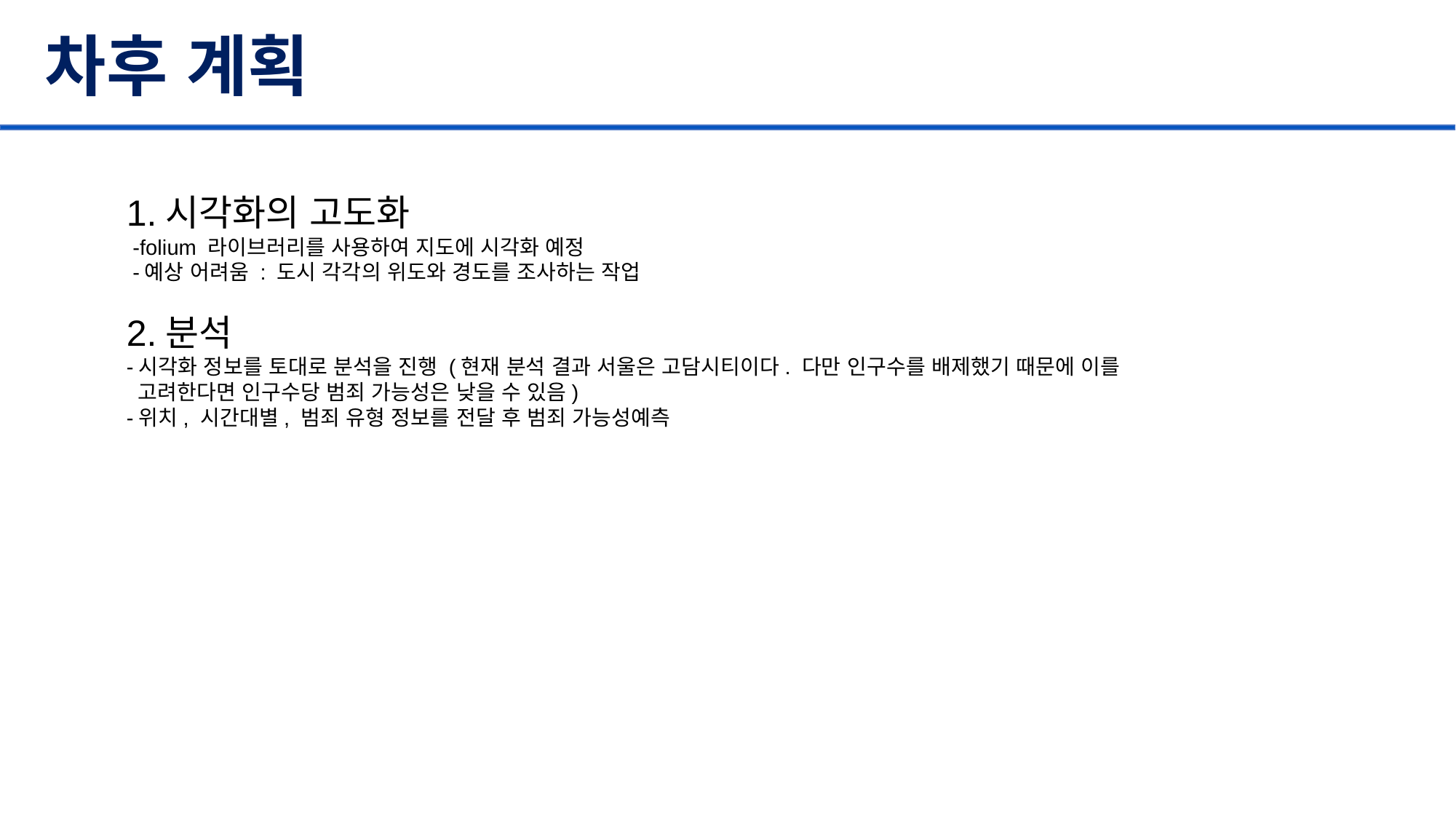

# 차후 계획
1.시각화의 고도화
 -folium 라이브러리를 사용하여 지도에 시각화 예정
 -예상 어려움 : 도시 각각의 위도와 경도를 조사하는 작업

2.분석
-시각화 정보를 토대로 분석을 진행 (현재 분석 결과 서울은 고담시티이다. 다만 인구수를 배제했기 때문에 이를
 고려한다면 인구수당 범죄 가능성은 낮을 수 있음)
-위치, 시간대별, 범죄 유형 정보를 전달 후 범죄 가능성예측